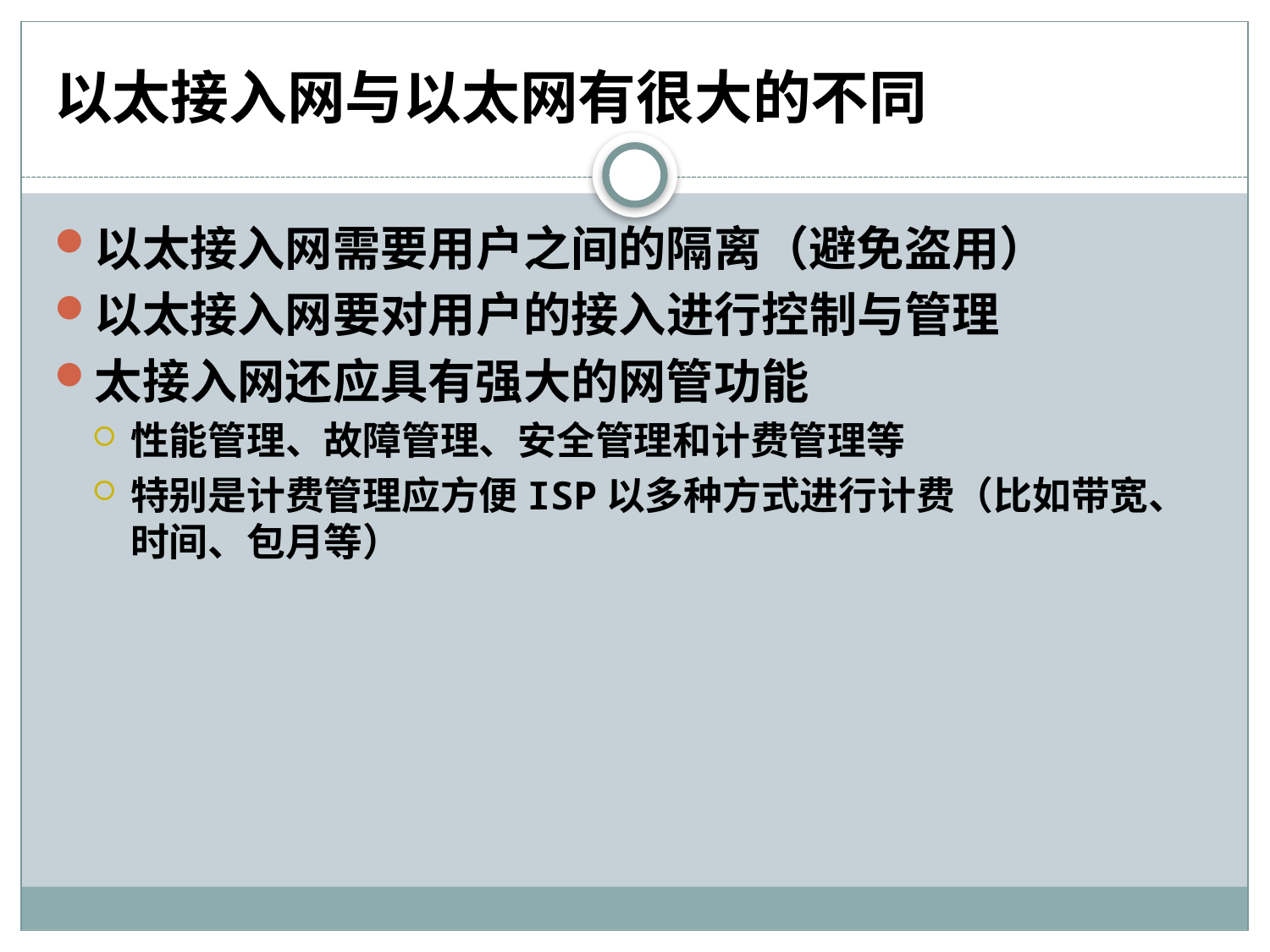

# 以太接入网与以太网有很大的不同
以太接入网需要用户之间的隔离（避免盗用）
以太接入网要对用户的接入进行控制与管理
太接入网还应具有强大的网管功能
性能管理、故障管理、安全管理和计费管理等
特别是计费管理应方便ISP以多种方式进行计费（比如带宽、时间、包月等）